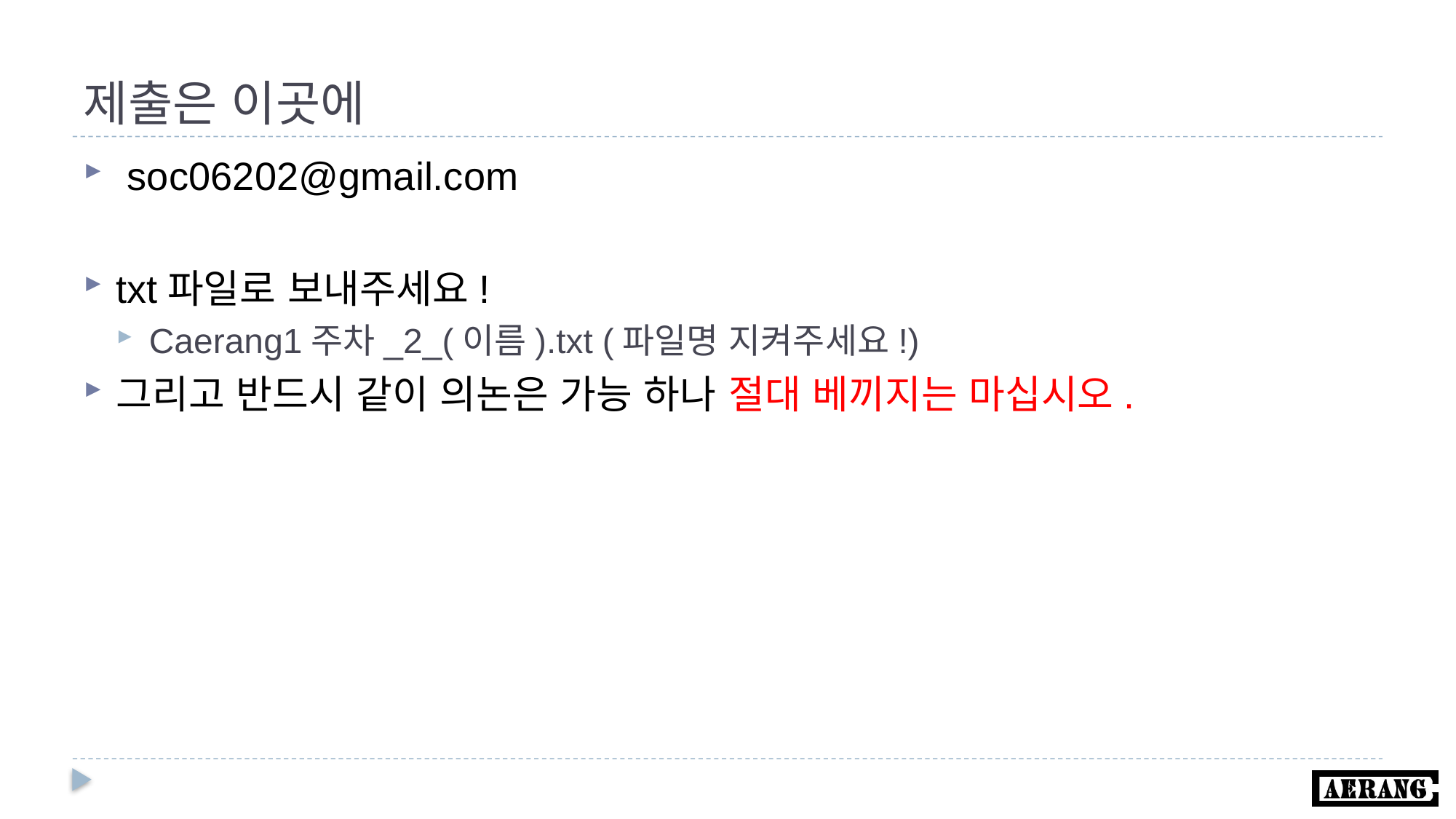

# 제출은 이곳에
 soc06202@gmail.com

txt파일로 보내주세요!
Caerang1주차_2_(이름).txt (파일명 지켜주세요!)
그리고 반드시 같이 의논은 가능 하나 절대 베끼지는 마십시오.